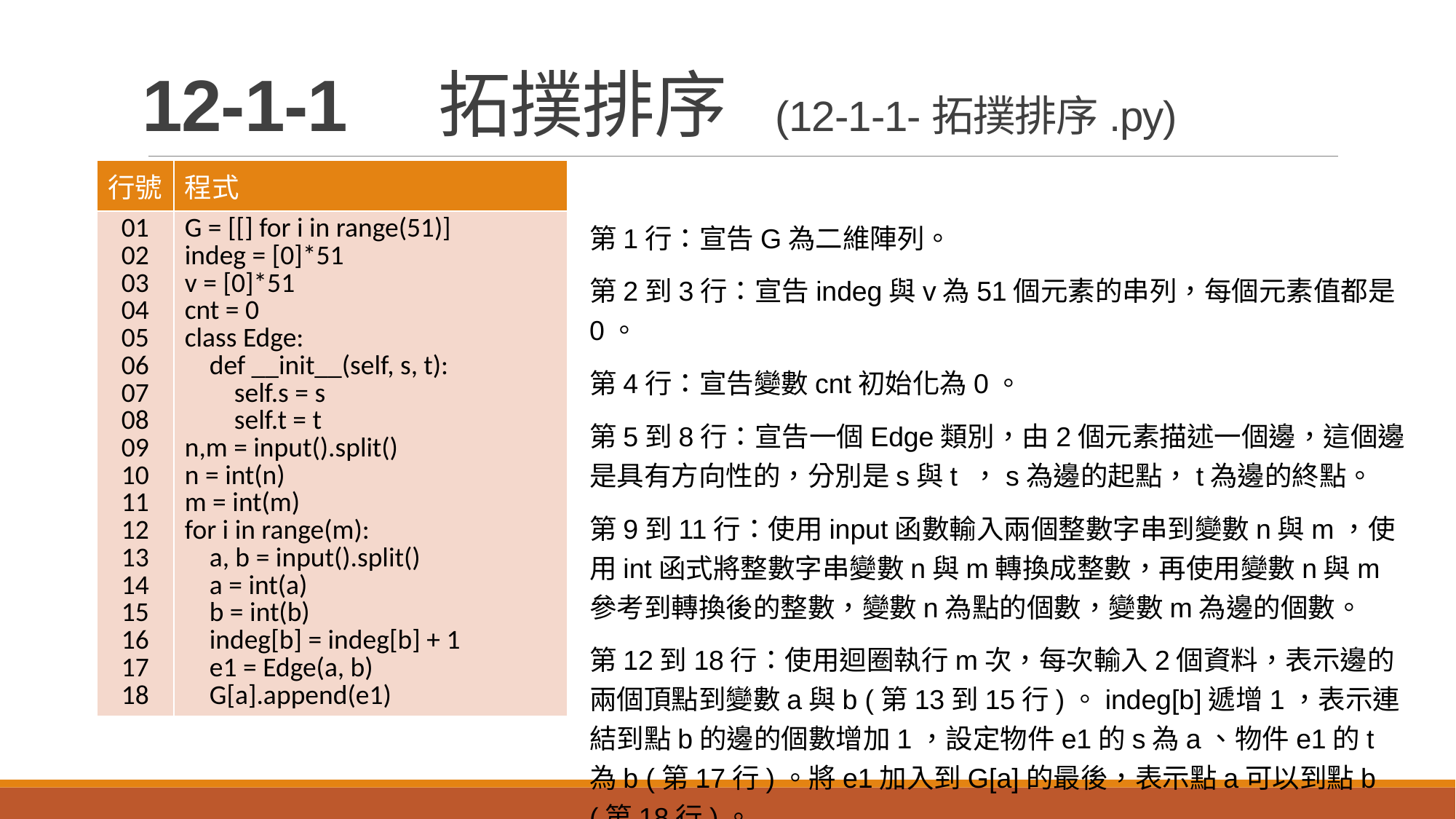

# 12-1-1　拓撲排序  (12-1-1-拓撲排序.py)
| 行號 | 程式 |
| --- | --- |
| 01 02 03 04 05 06 07 08 09 10 11 12 13 14 15 16 17 18 | G = [[] for i in range(51)] indeg = [0]\*51 v = [0]\*51 cnt = 0 class Edge: def \_\_init\_\_(self, s, t): self.s = s self.t = t n,m = input().split() n = int(n) m = int(m) for i in range(m): a, b = input().split() a = int(a) b = int(b) indeg[b] = indeg[b] + 1 e1 = Edge(a, b) G[a].append(e1) |
(1) 程式與解說
第1行：宣告G為二維陣列。
第2到3行：宣告indeg與v為51個元素的串列，每個元素值都是0。
第4行：宣告變數cnt初始化為0。
第5到8行：宣告一個Edge類別，由2個元素描述一個邊，這個邊是具有方向性的，分別是s與t ，s為邊的起點，t為邊的終點。
第9到11行：使用input函數輸入兩個整數字串到變數n與m，使用int函式將整數字串變數n與m轉換成整數，再使用變數n與m參考到轉換後的整數，變數n為點的個數，變數m為邊的個數。
第12到18行：使用迴圈執行m次，每次輸入2個資料，表示邊的兩個頂點到變數a與b (第13到15行)。indeg[b]遞增1，表示連結到點b的邊的個數增加1，設定物件e1的s為a、物件e1的t為b (第17行)。將e1加入到G[a]的最後，表示點a可以到點b (第18行)。